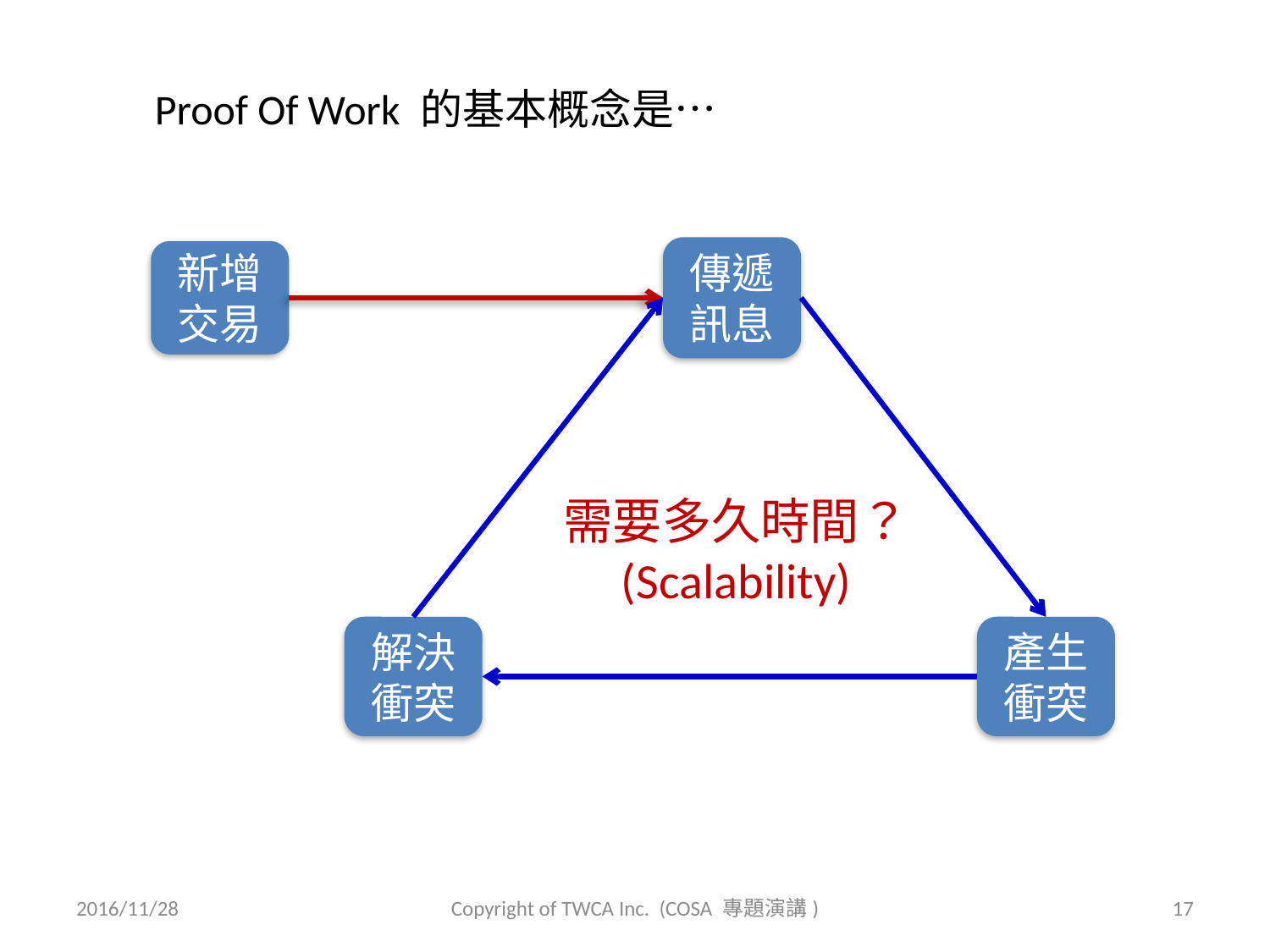

Proof Of Work 的基本概念是…
傳遞
訊息
新增
交易
需要多久時間？
(Scalability)
解決衝突
產生衝突
2016/11/28
Copyright of TWCA Inc.  (COSA 專題演講)
17